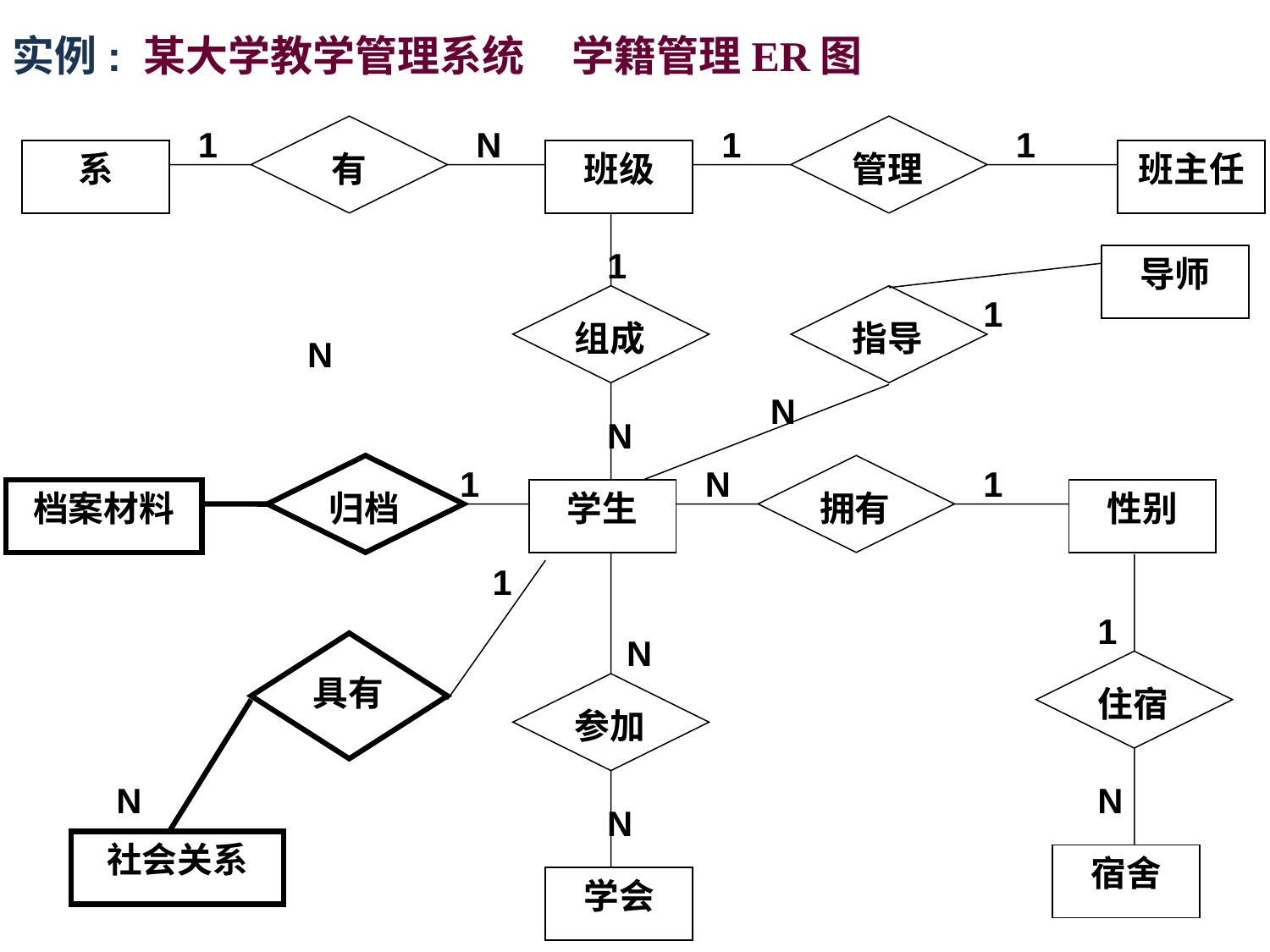

实例: 某大学教学管理系统     学籍管理ER图
1
有
N
1
管理
1
系
班级
班主任

1
导师

组成
指导
1
N

N

N
归档
1
N
拥有
1
档案材料
学生
性别

1

1
  N
具有
住宿
参加

N
N
N
社会关系
宿舍
学会